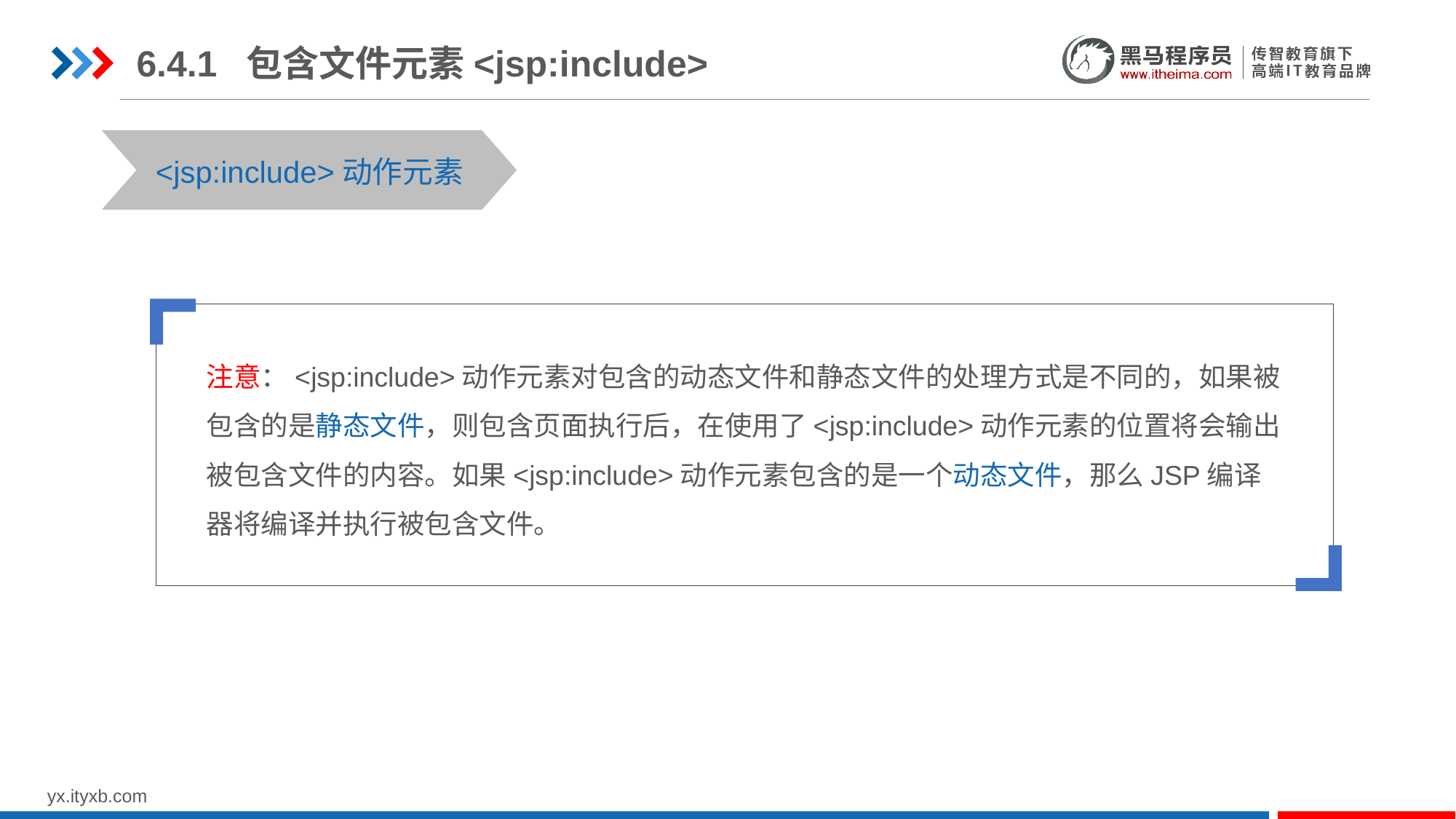

6.4.1  包含文件元素<jsp:include>

<jsp:include>动作元素

注意：<jsp:include>动作元素对包含的动态文件和静态文件的处理方式是不同的，如果被包含的是静态文件，则包含页面执行后，在使用了<jsp:include>动作元素的位置将会输出被包含文件的内容。如果<jsp:include>动作元素包含的是一个动态文件，那么JSP编译器将编译并执行被包含文件。